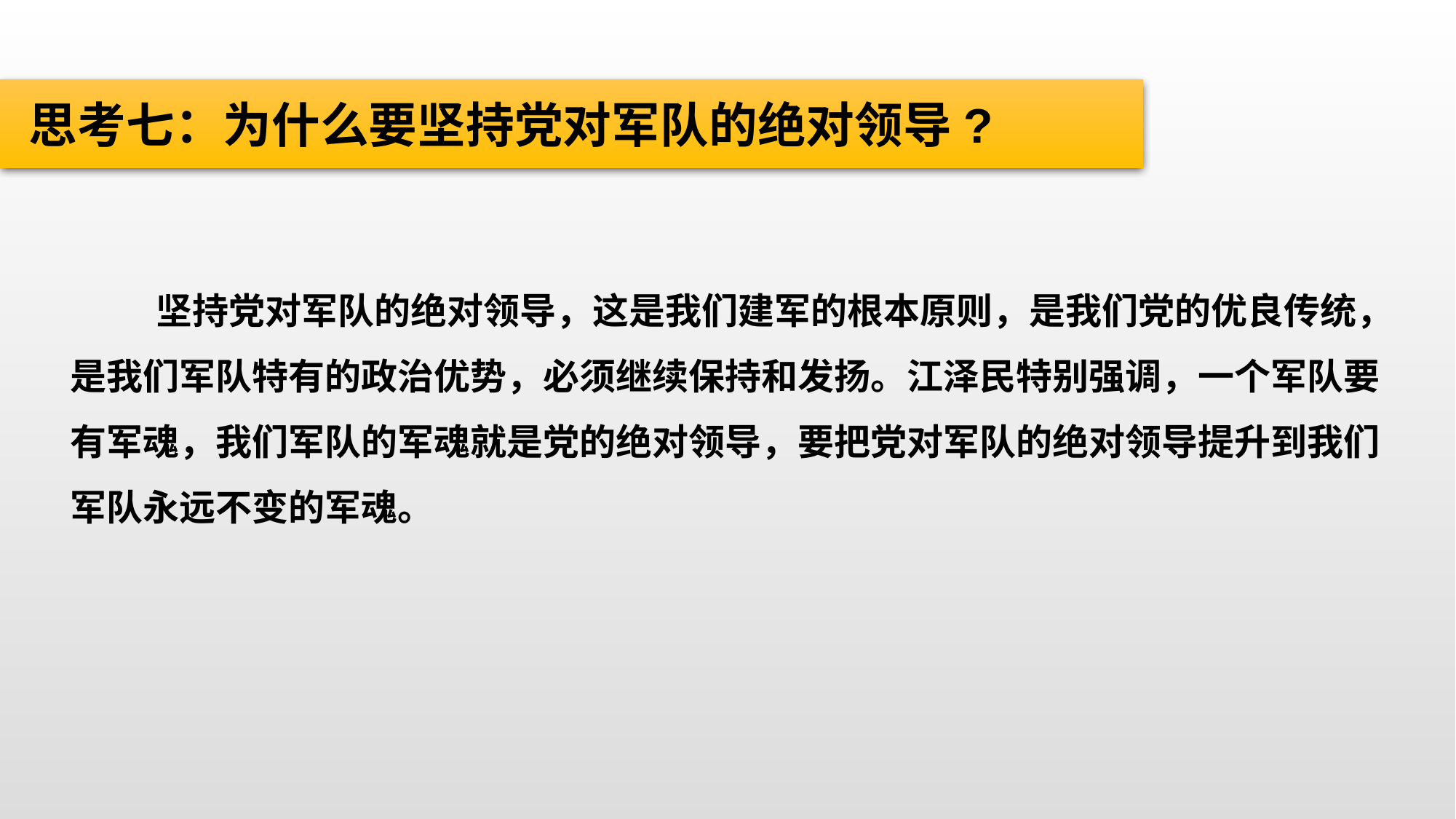

思考七：为什么要坚持党对军队的绝对领导?
坚持党对军队的绝对领导，这是我们建军的根本原则，是我们党的优良传统，是我们军队特有的政治优势，必须继续保持和发扬。江泽民特别强调，一个军队要有军魂，我们军队的军魂就是党的绝对领导，要把党对军队的绝对领导提升到我们军队永远不变的军魂。